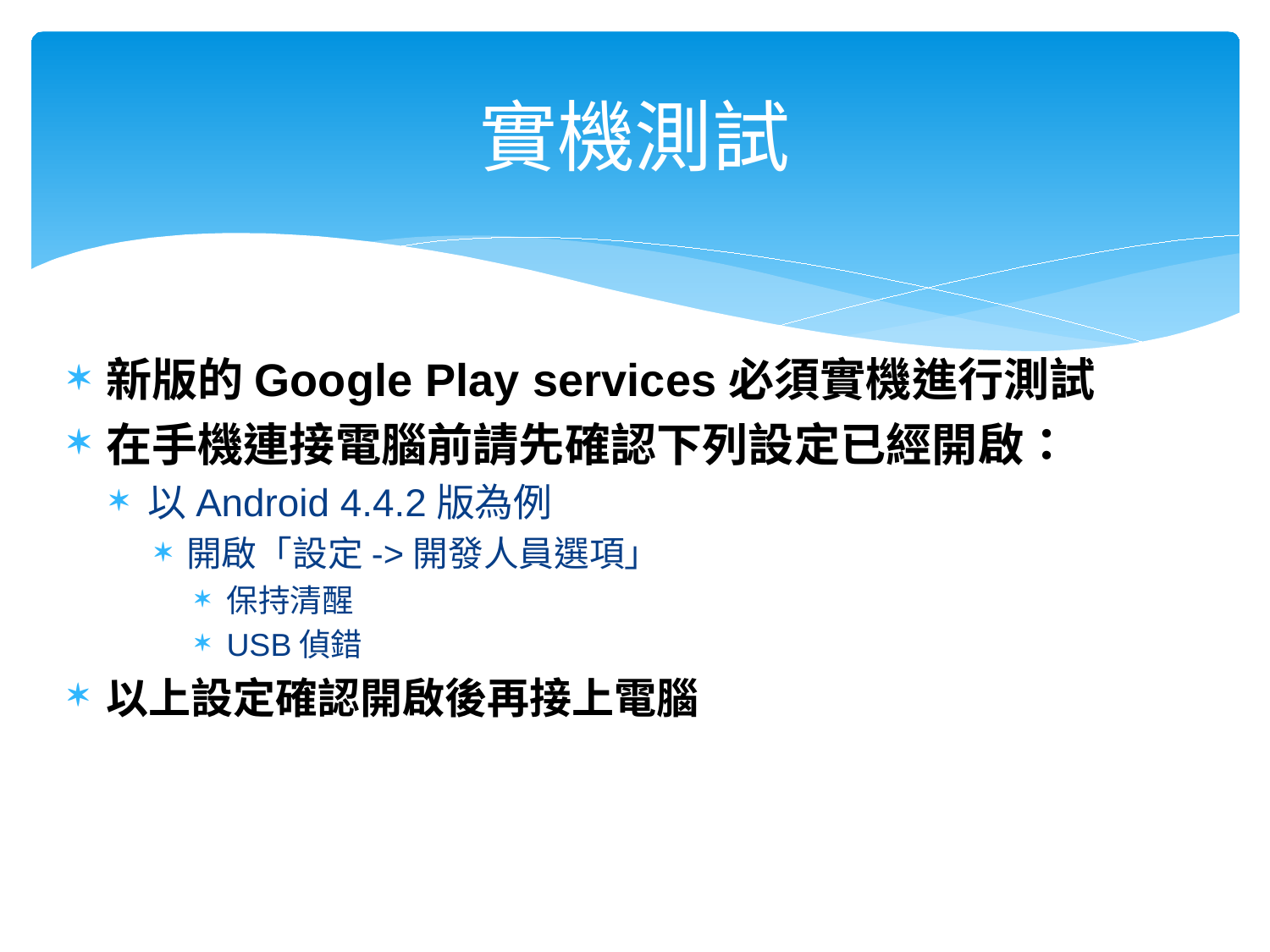

# 實機測試
新版的Google Play services必須實機進行測試
在手機連接電腦前請先確認下列設定已經開啟：
以Android 4.4.2版為例
開啟「設定->開發人員選項」
保持清醒
USB偵錯
以上設定確認開啟後再接上電腦